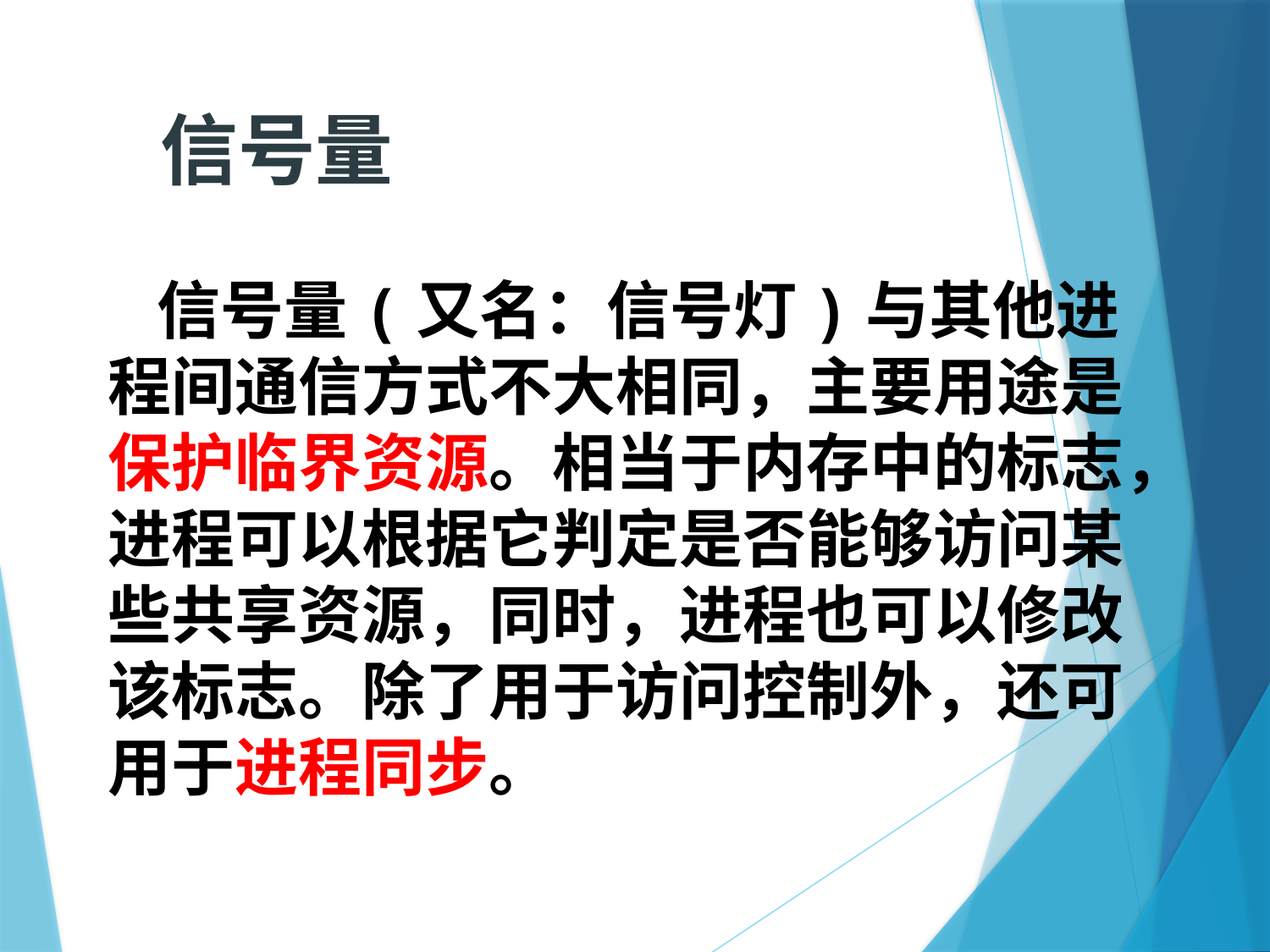

信号量
信号量(又名：信号灯)与其他进程间通信方式不大相同，主要用途是保护临界资源。相当于内存中的标志，进程可以根据它判定是否能够访问某些共享资源，同时，进程也可以修改该标志。除了用于访问控制外，还可用于进程同步。